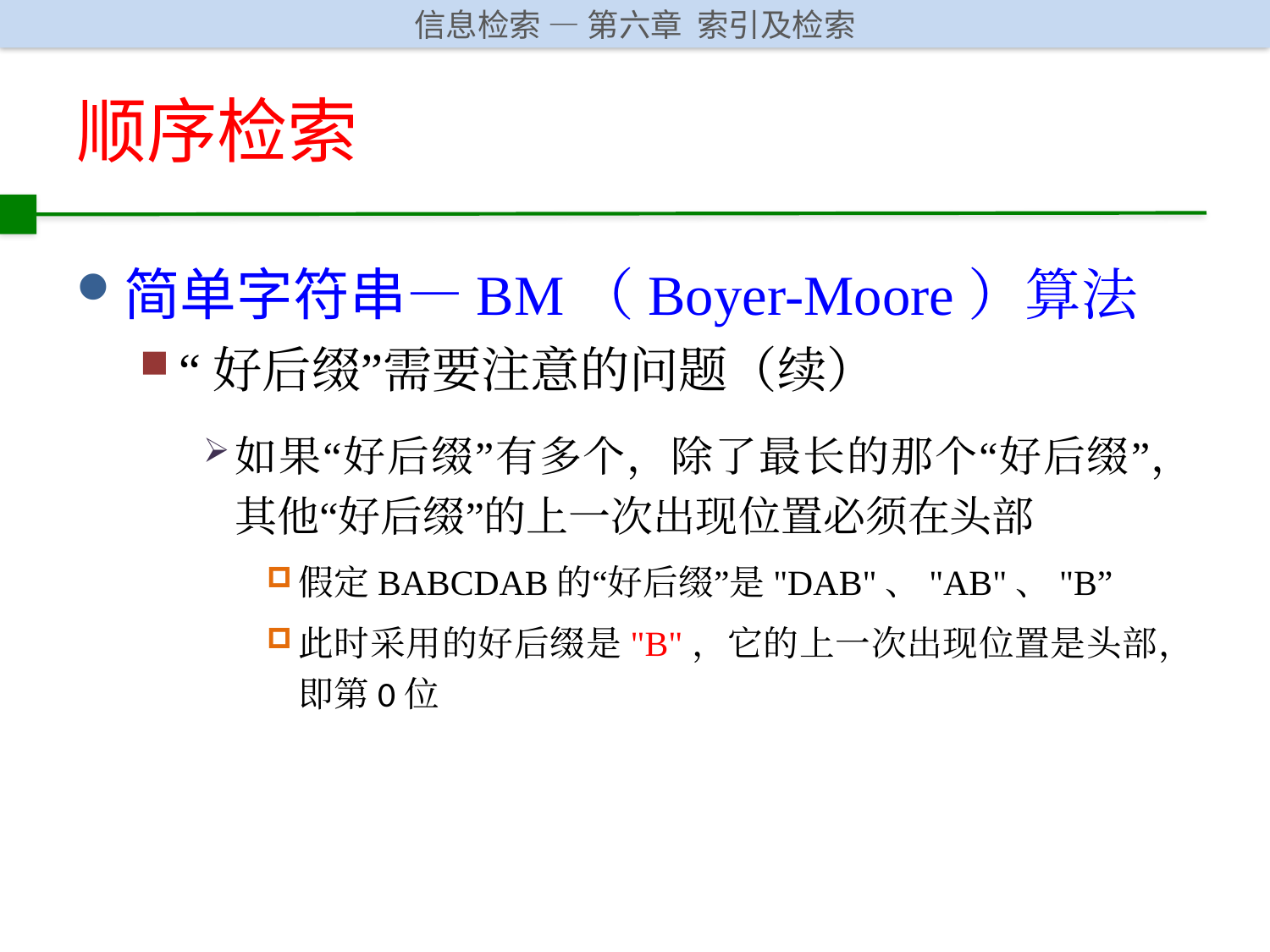

# 顺序检索
简单字符串—BM（Boyer-Moore）算法
“好后缀”需要注意的问题（续）
如果“好后缀”有多个，除了最长的那个“好后缀”，其他“好后缀”的上一次出现位置必须在头部
假定BABCDAB的“好后缀”是"DAB"、"AB"、"B”
此时采用的好后缀是"B"，它的上一次出现位置是头部，即第0位